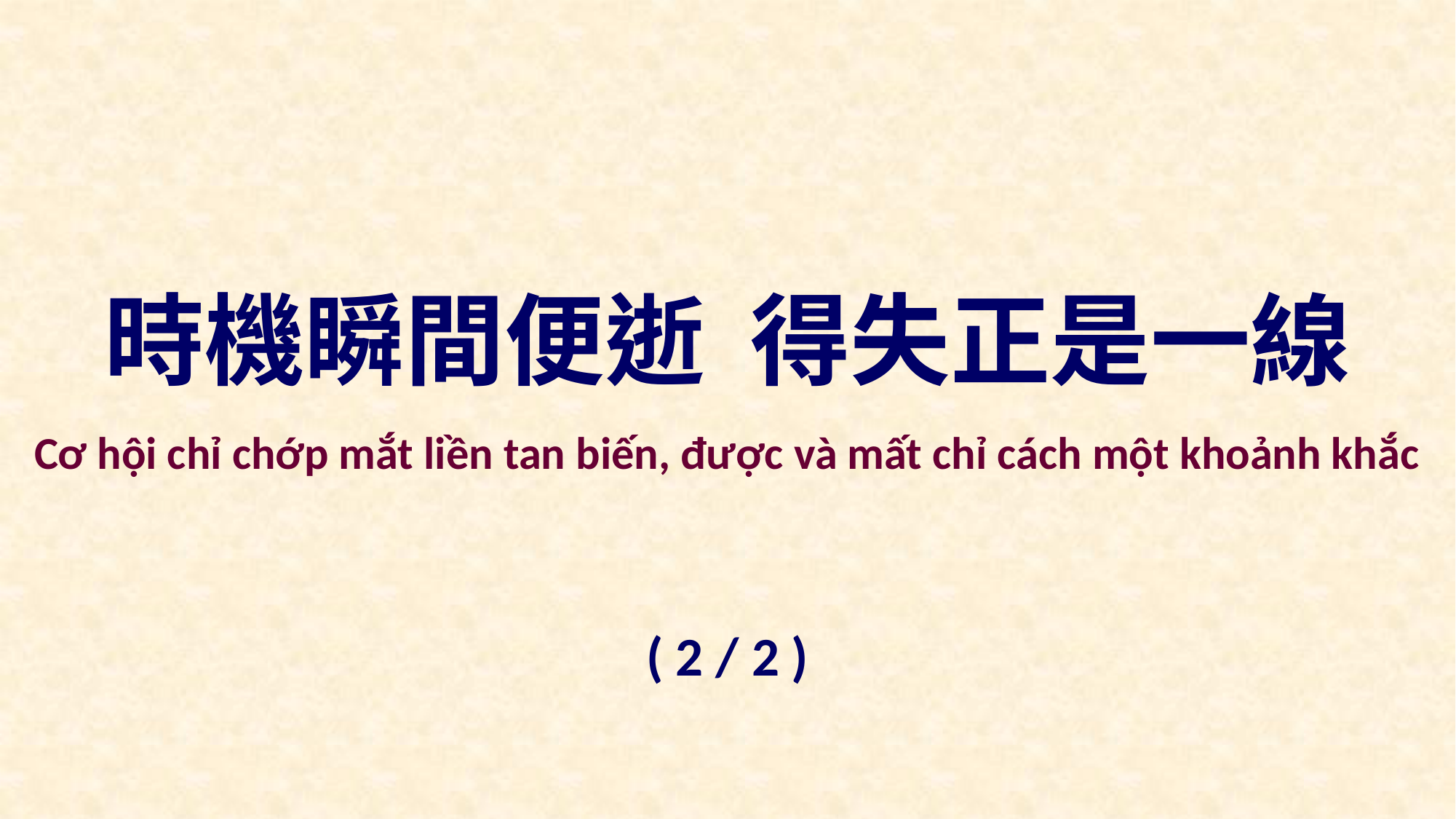

時機瞬間便逝  得失正是一線
Cơ hội chỉ chớp mắt liền tan biến, được và mất chỉ cách một khoảnh khắc
( 2 / 2 )